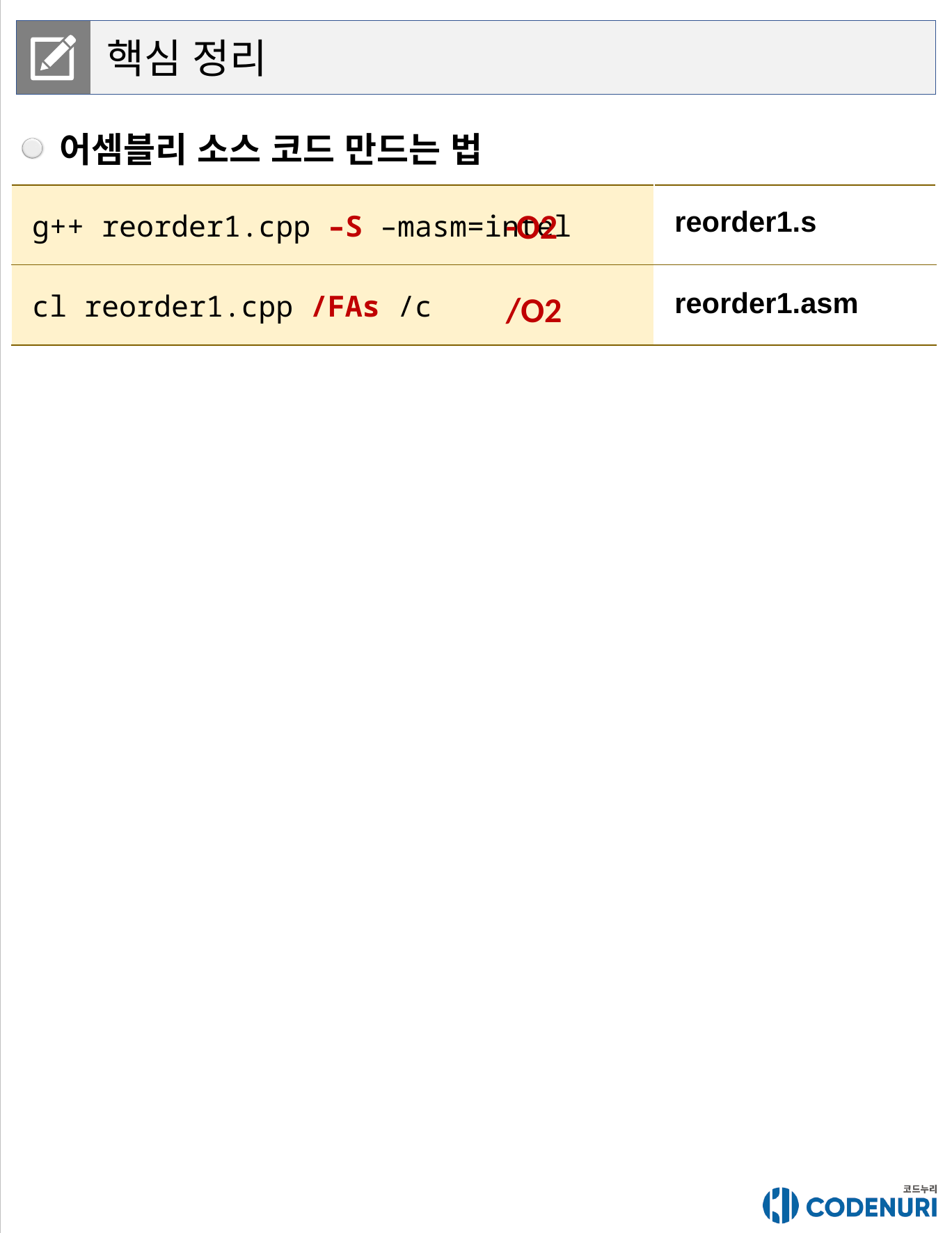

핵심 정리

어셈블리 소스 코드 만드는 법
| g++ reorder1.cpp –S –masm=intel | reorder1.s |
| --- | --- |
| cl reorder1.cpp /FAs /c | reorder1.asm |
-O2

/O2